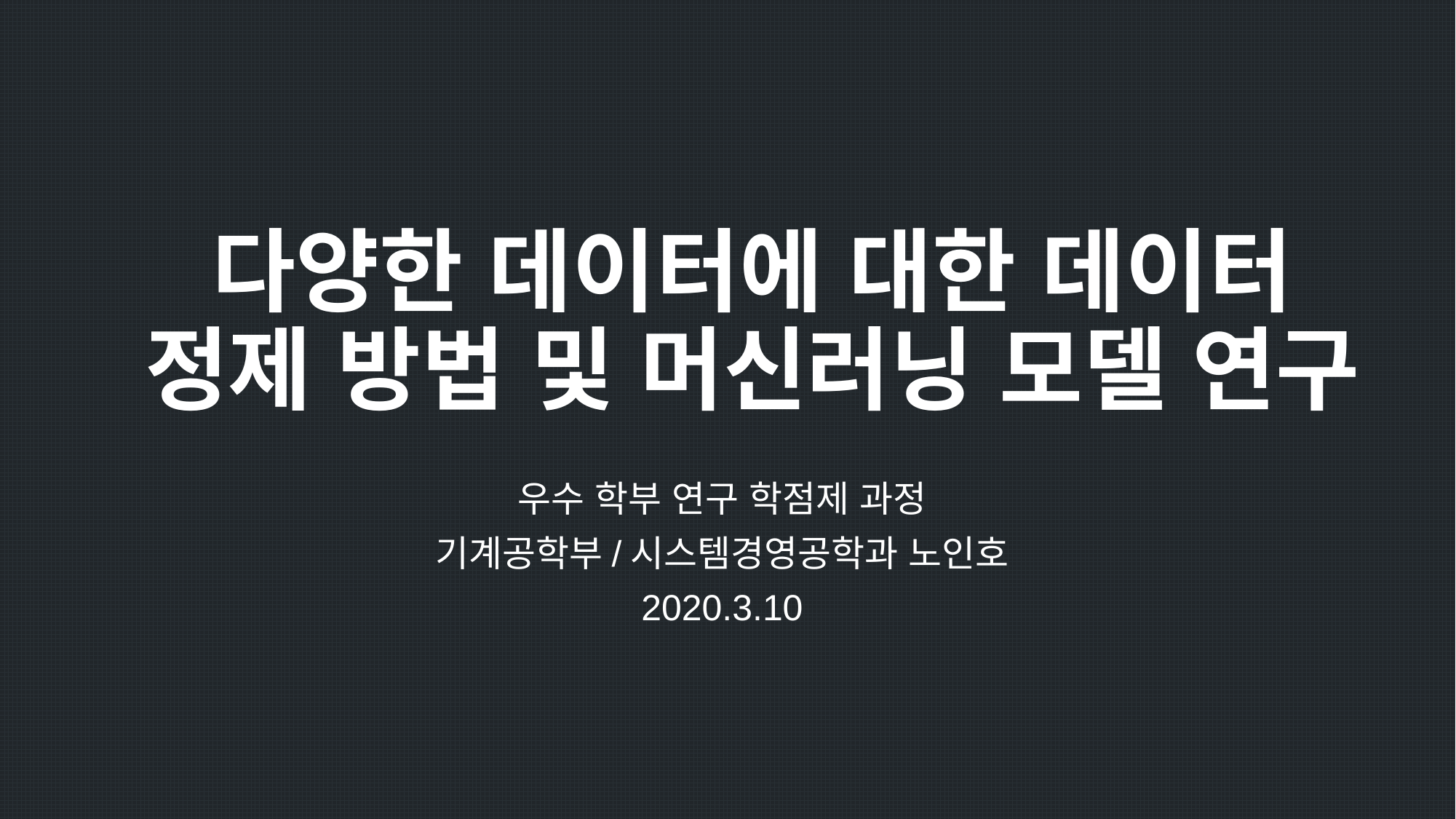

# 다양한 데이터에 대한 데이터 정제 방법 및 머신러닝 모델 연구
우수 학부 연구 학점제 과정
기계공학부/시스템경영공학과 노인호
2020.3.10